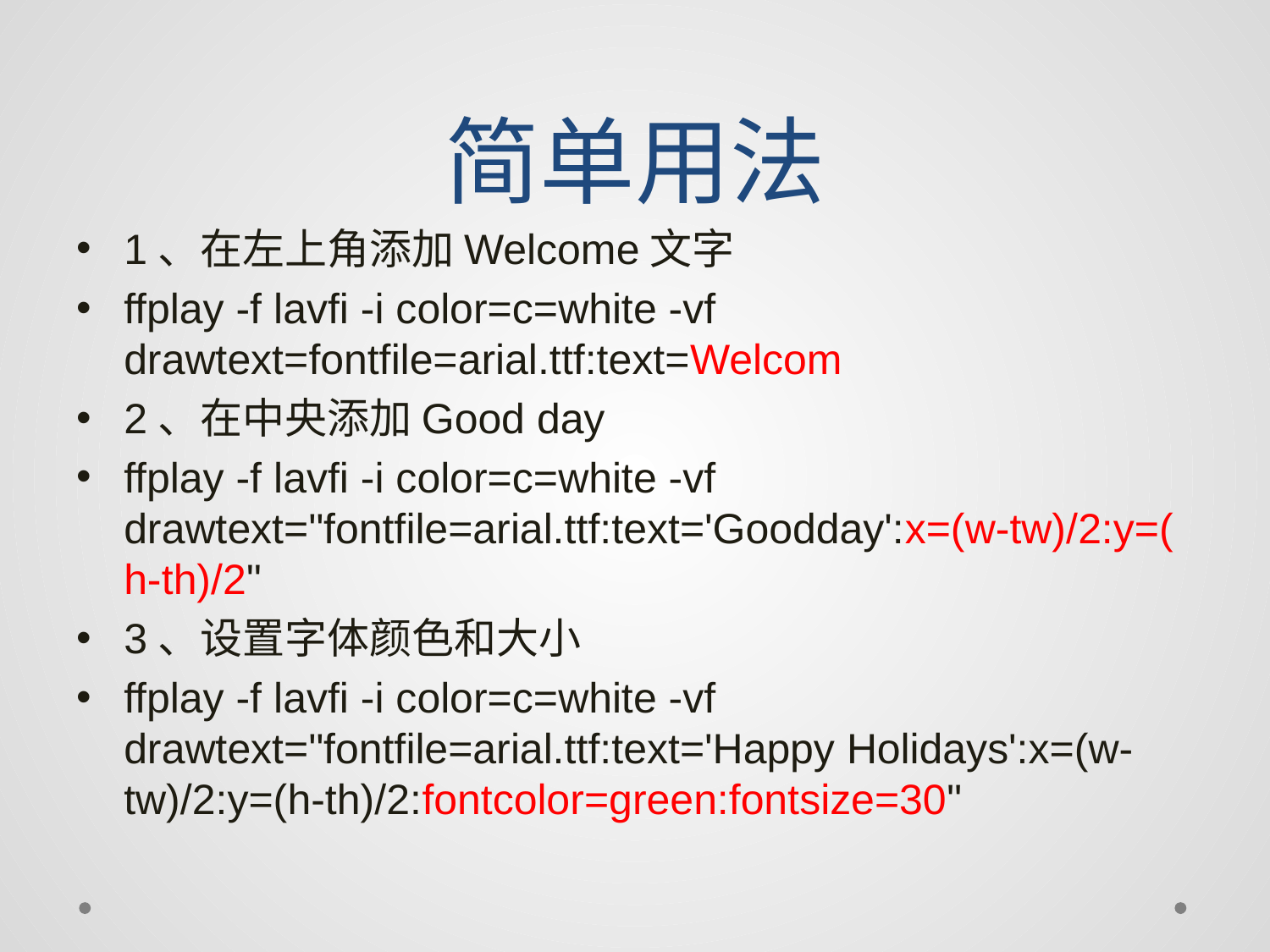

# 简单用法
1、在左上角添加Welcome文字
ffplay -f lavfi -i color=c=white -vf drawtext=fontfile=arial.ttf:text=Welcom
2、在中央添加Good day
ffplay -f lavfi -i color=c=white -vf drawtext="fontfile=arial.ttf:text='Goodday':x=(w-tw)/2:y=(h-th)/2"
3、设置字体颜色和大小
ffplay -f lavfi -i color=c=white -vf drawtext="fontfile=arial.ttf:text='Happy Holidays':x=(w-tw)/2:y=(h-th)/2:fontcolor=green:fontsize=30"